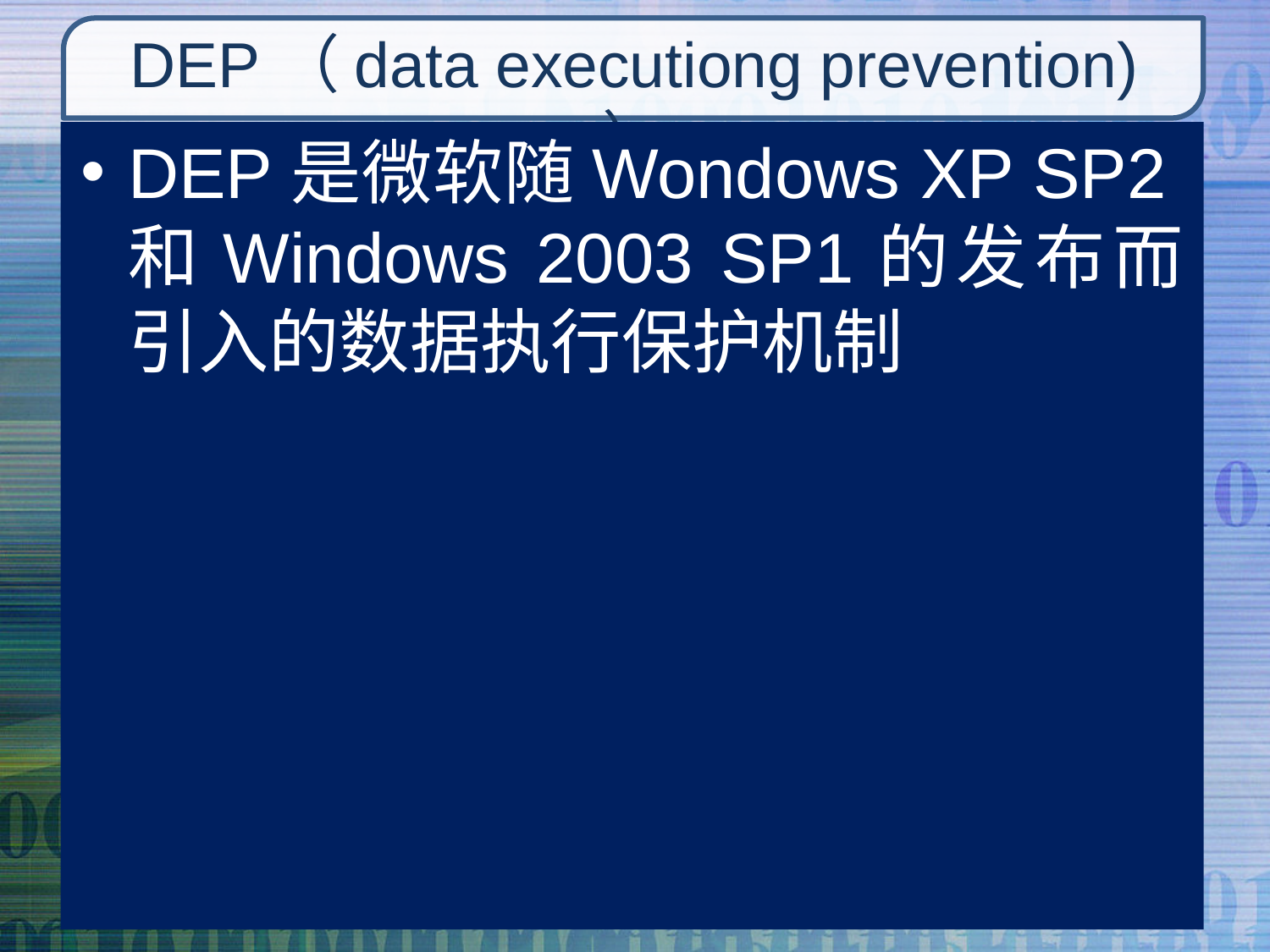

# DEP（data executiong prevention) ）
DEP是微软随Wondows XP SP2和Windows 2003 SP1的发布而引入的数据执行保护机制